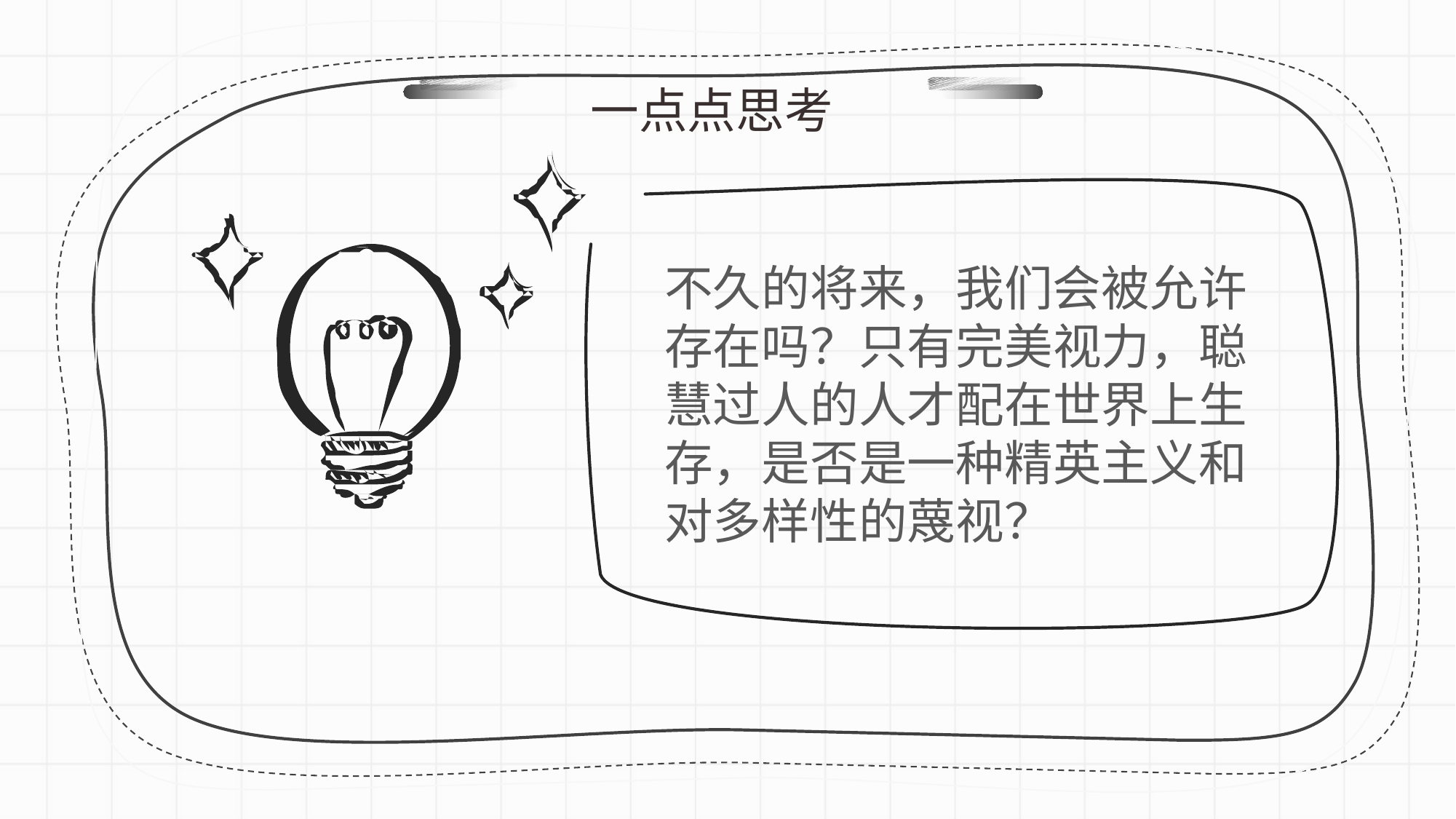

一点点思考

不久的将来，我们会被允许存在吗？只有完美视力，聪慧过人的人才配在世界上生存，是否是一种精英主义和对多样性的蔑视？